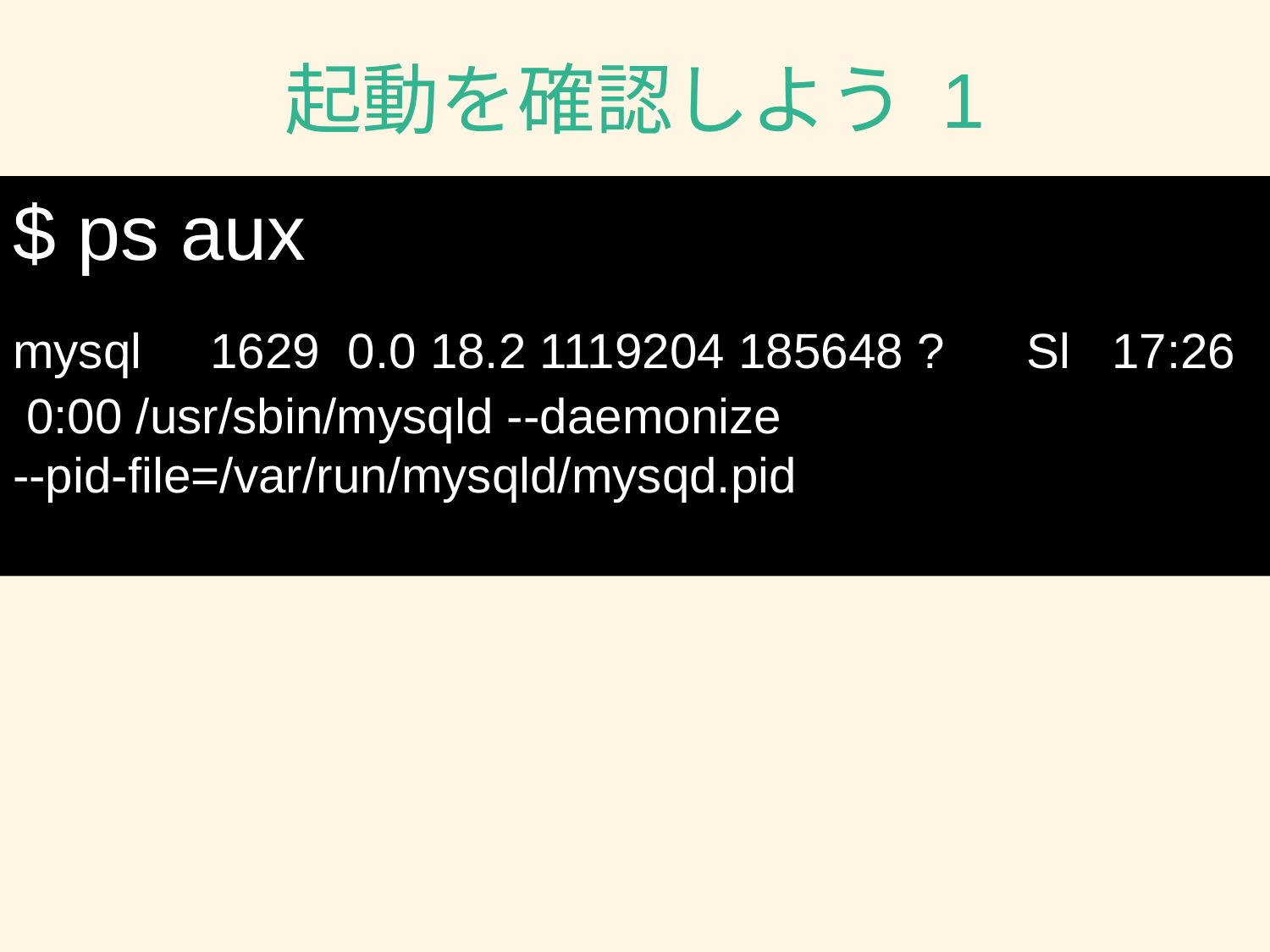

# 起動を確認しよう 1
$ ps aux
﻿mysql     1629  0.0 18.2 1119204 185648 ?      Sl   17:26   0:00 /usr/sbin/mysqld --daemonize --pid-file=/var/run/mysqld/mysqd.pid